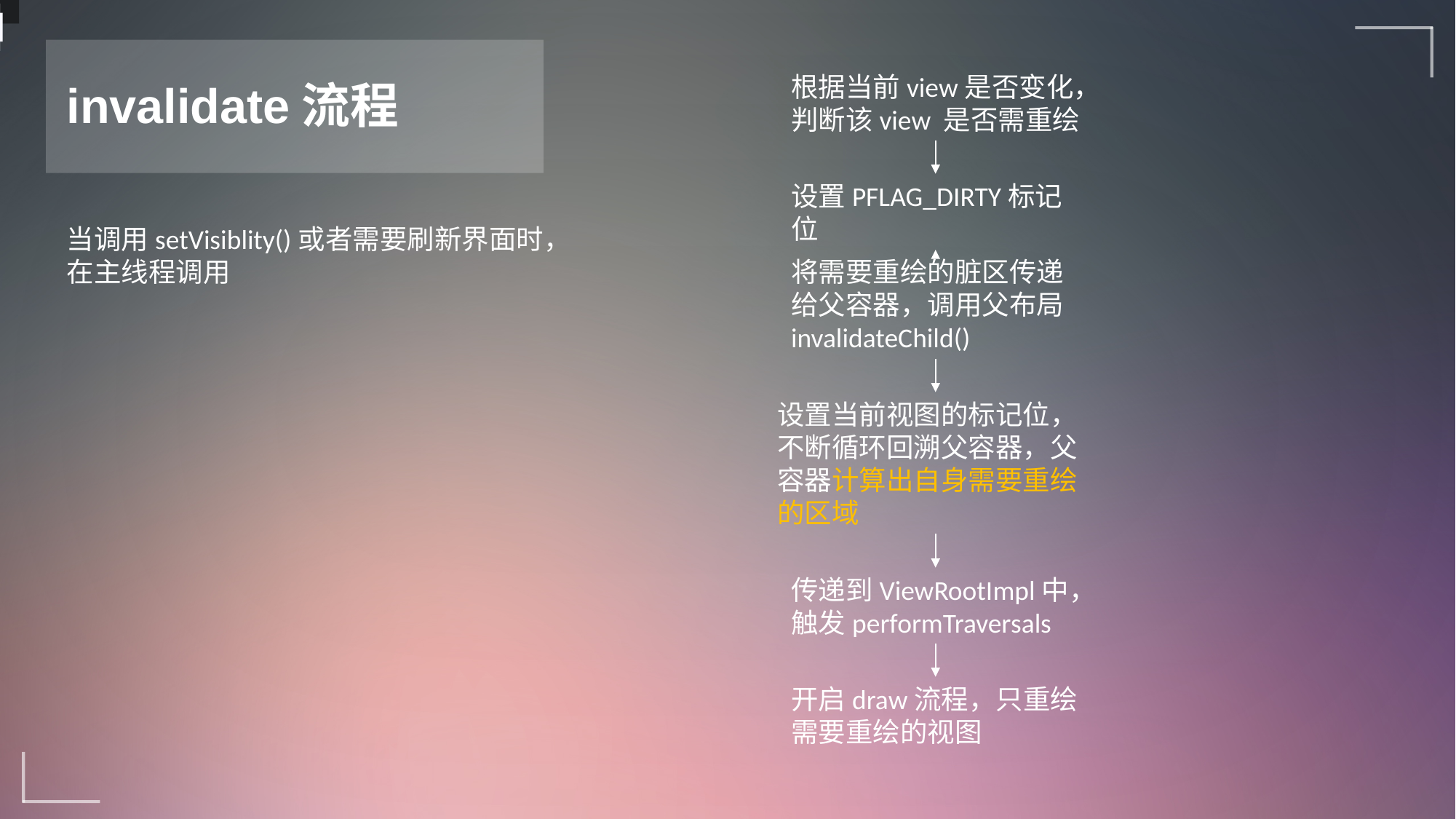

根据当前view是否变化，判断该view 是否需重绘
invalidate流程
设置PFLAG_DIRTY标记位
当调用setVisiblity()或者需要刷新界面时，在主线程调用
将需要重绘的脏区传递给父容器，调用父布局invalidateChild()
设置当前视图的标记位，不断循环回溯父容器，父容器计算出自身需要重绘的区域
传递到ViewRootImpl中，触发performTraversals
开启draw流程，只重绘需要重绘的视图